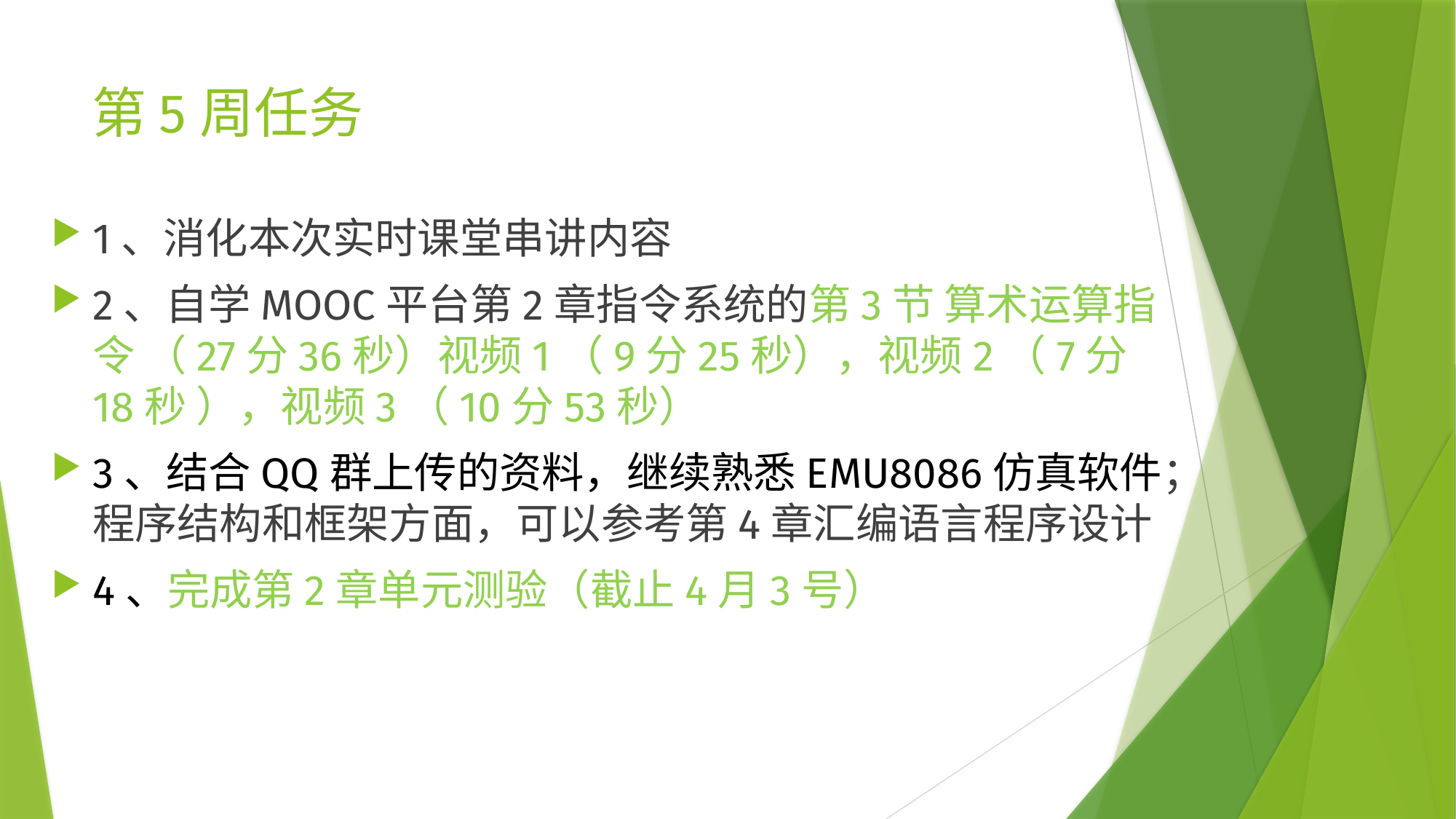

# 第5周任务
1、消化本次实时课堂串讲内容
2、自学MOOC平台第2章指令系统的第3节 算术运算指令 （27分36秒）视频1（9分25秒），视频2（7分18秒 ），视频3（10分53秒）
3、结合QQ群上传的资料，继续熟悉EMU8086仿真软件；程序结构和框架方面，可以参考第4章汇编语言程序设计
4、完成第2章单元测验（截止4月3号）